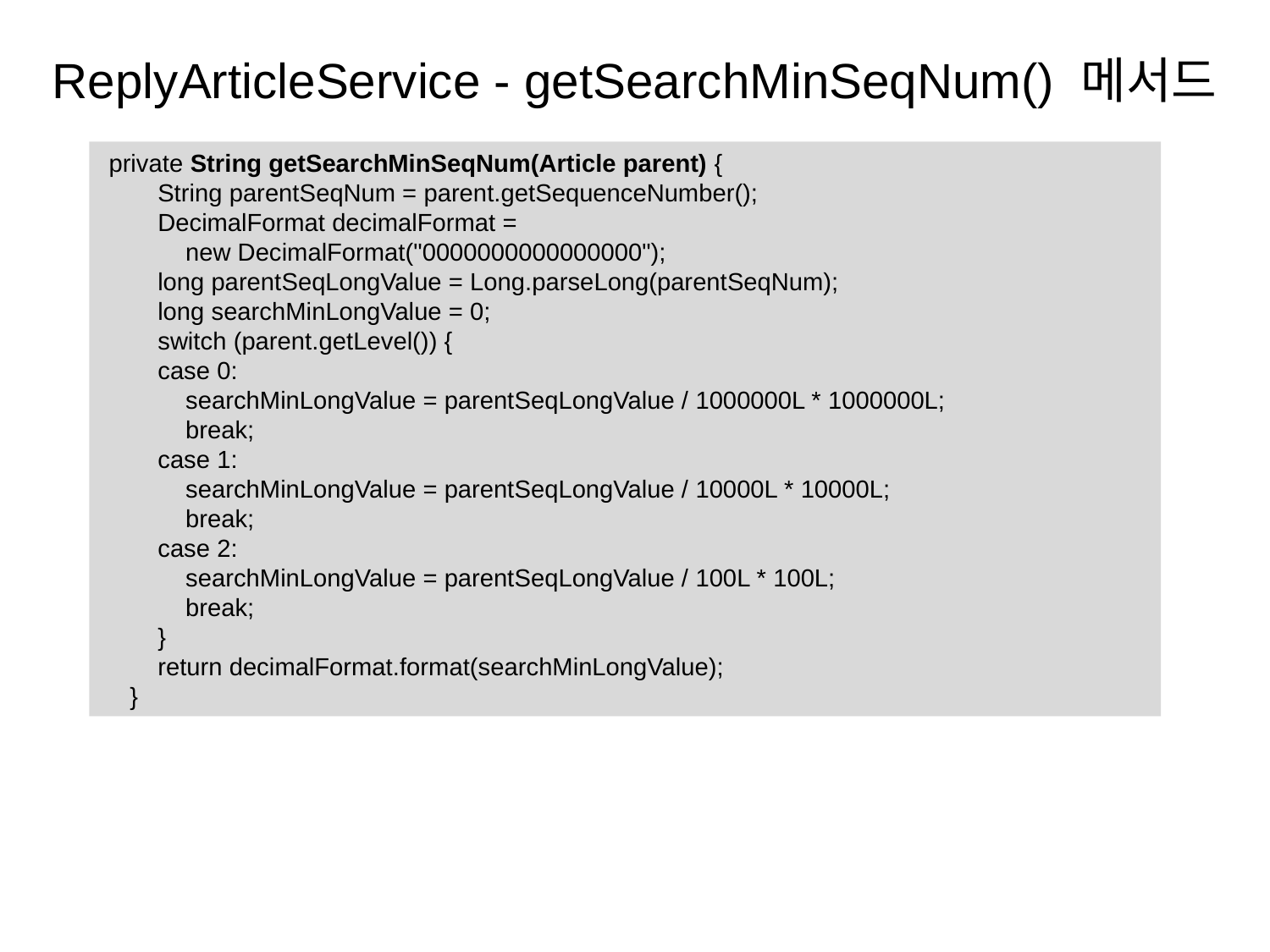

# ReplyArticleService - getSearchMinSeqNum() 메서드
 private String getSearchMinSeqNum(Article parent) {
        String parentSeqNum = parent.getSequenceNumber();
        DecimalFormat decimalFormat =
            new DecimalFormat("0000000000000000");
        long parentSeqLongValue = Long.parseLong(parentSeqNum);
        long searchMinLongValue = 0;
        switch (parent.getLevel()) {
        case 0:
            searchMinLongValue = parentSeqLongValue / 1000000L * 1000000L;
            break;
        case 1:
            searchMinLongValue = parentSeqLongValue / 10000L * 10000L;
            break;
        case 2:
            searchMinLongValue = parentSeqLongValue / 100L * 100L;
            break;
        }
        return decimalFormat.format(searchMinLongValue);
    }